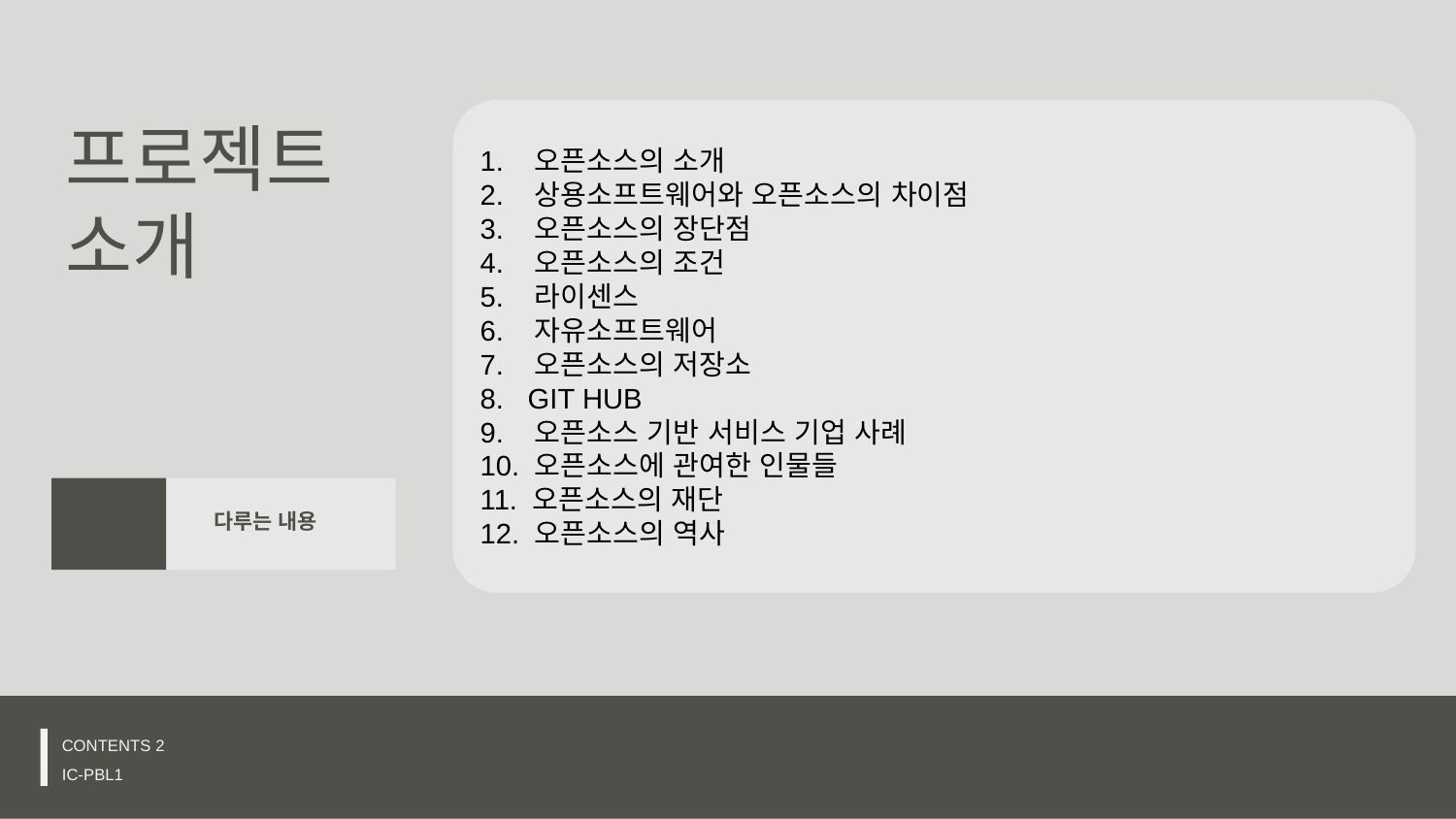

1.   오픈소스의 소개
2.   상용소프트웨어와 오픈소스의 차이점
3.   오픈소스의 장단점
4.   오픈소스의 조건
5.   라이센스
6.   자유소프트웨어
7.   오픈소스의 저장소
8.   GIT HUB
9.   오픈소스 기반 서비스 기업 사례
10. 오픈소스에 관여한 인물들
11. 오픈소스의 재단
12. 오픈소스의 역사
프로젝트
소개

      다루는 내용

2
CONTENTS 2
IC-PBL1